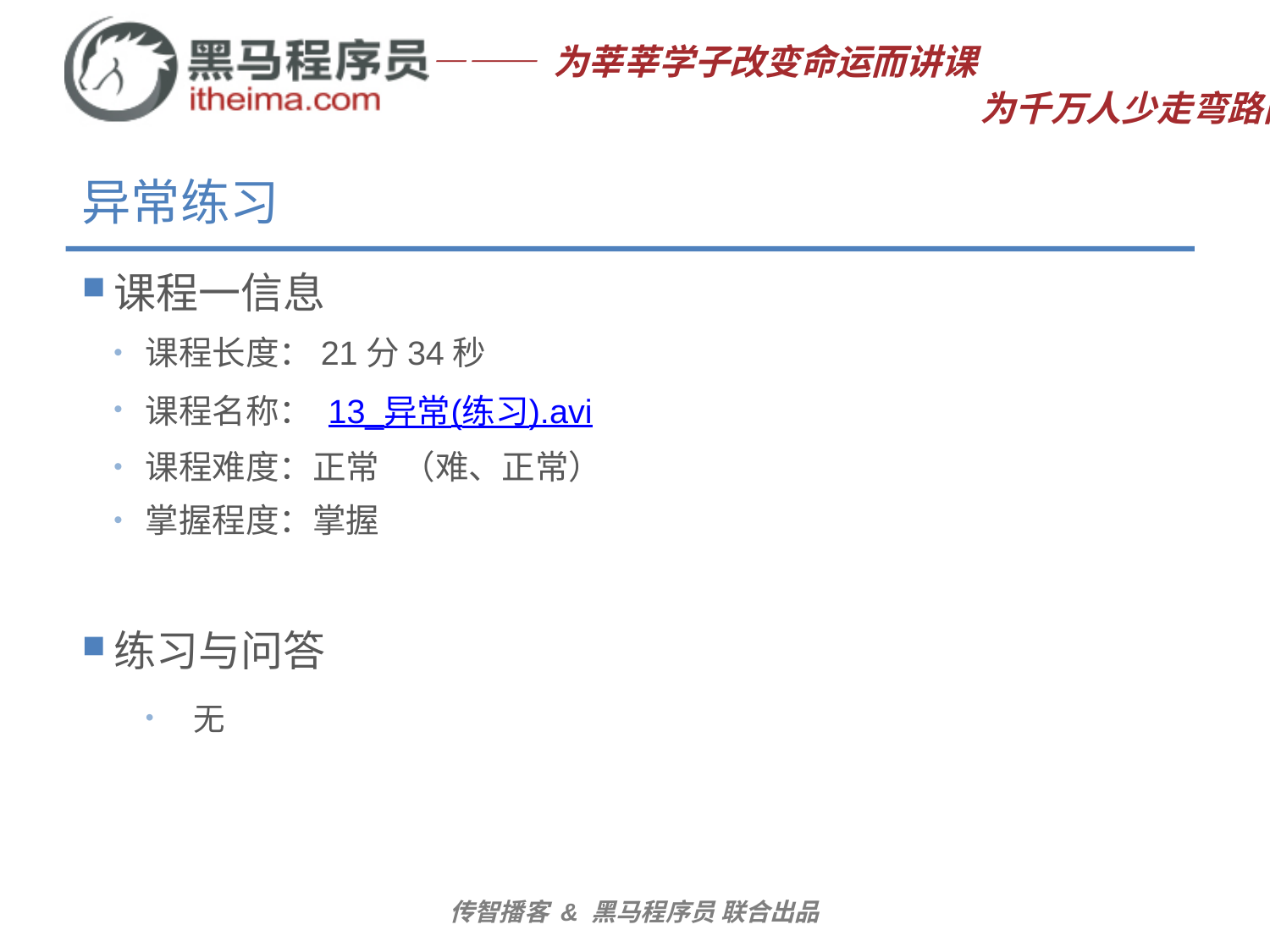

# 异常练习
课程一信息
课程长度：21分34秒
课程名称： 13_异常(练习).avi
课程难度：正常   （难、正常）
掌握程度：掌握

练习与问答
无